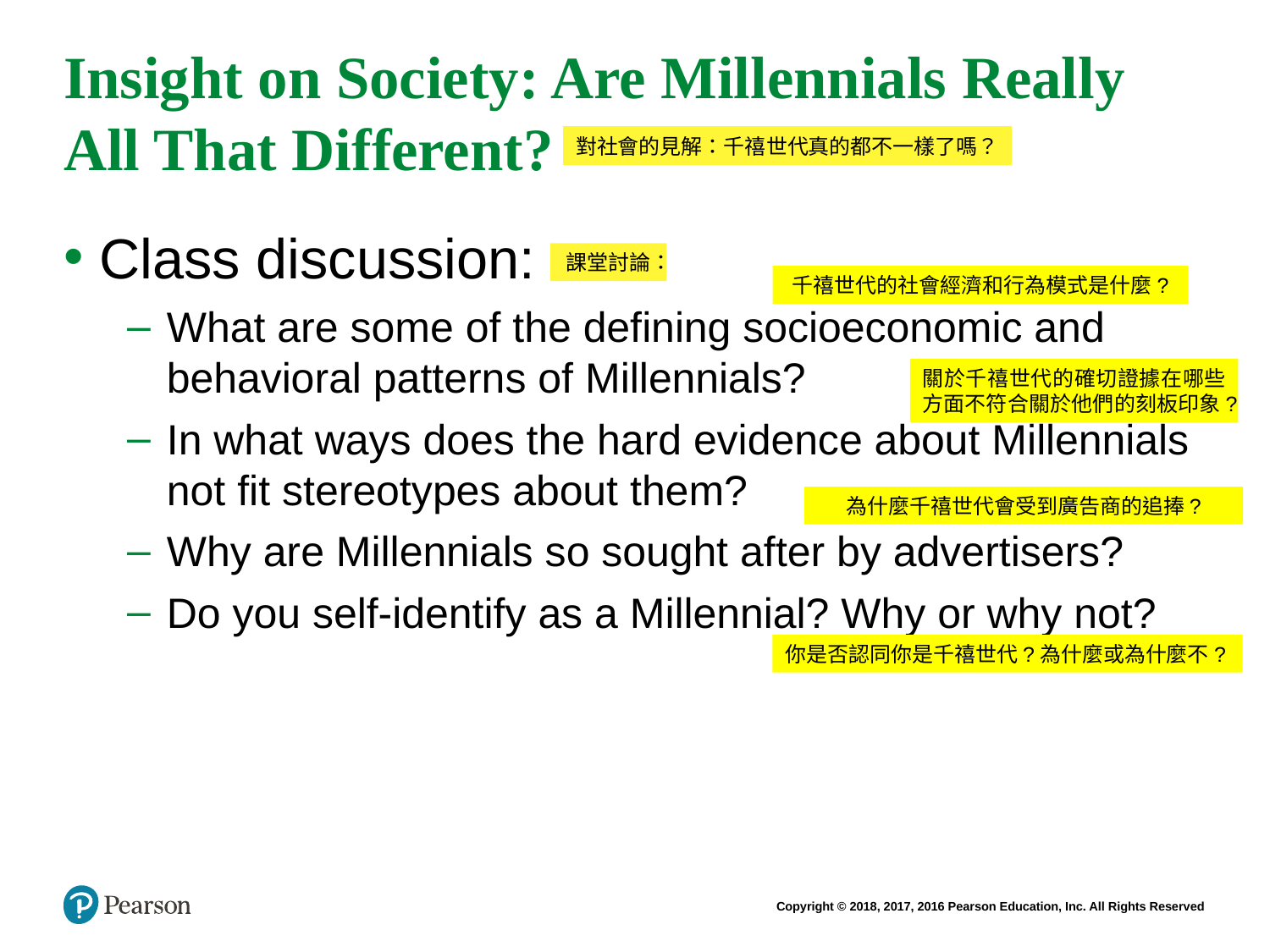

# Insight on Society: Are Millennials Really All That Different?
對社會的見解：千禧世代真的都不一樣了嗎？
Class discussion:
What are some of the defining socioeconomic and behavioral patterns of Millennials?
In what ways does the hard evidence about Millennials not fit stereotypes about them?
Why are Millennials so sought after by advertisers?
Do you self-identify as a Millennial? Why or why not?
課堂討論：
千禧世代的社會經濟和行為模式是什麼?
關於千禧世代的確切證據在哪些方面不符合關於他們的刻板印象?
為什麼千禧世代會受到廣告商的追捧?
你是否認同你是千禧世代?為什麼或為什麼不?